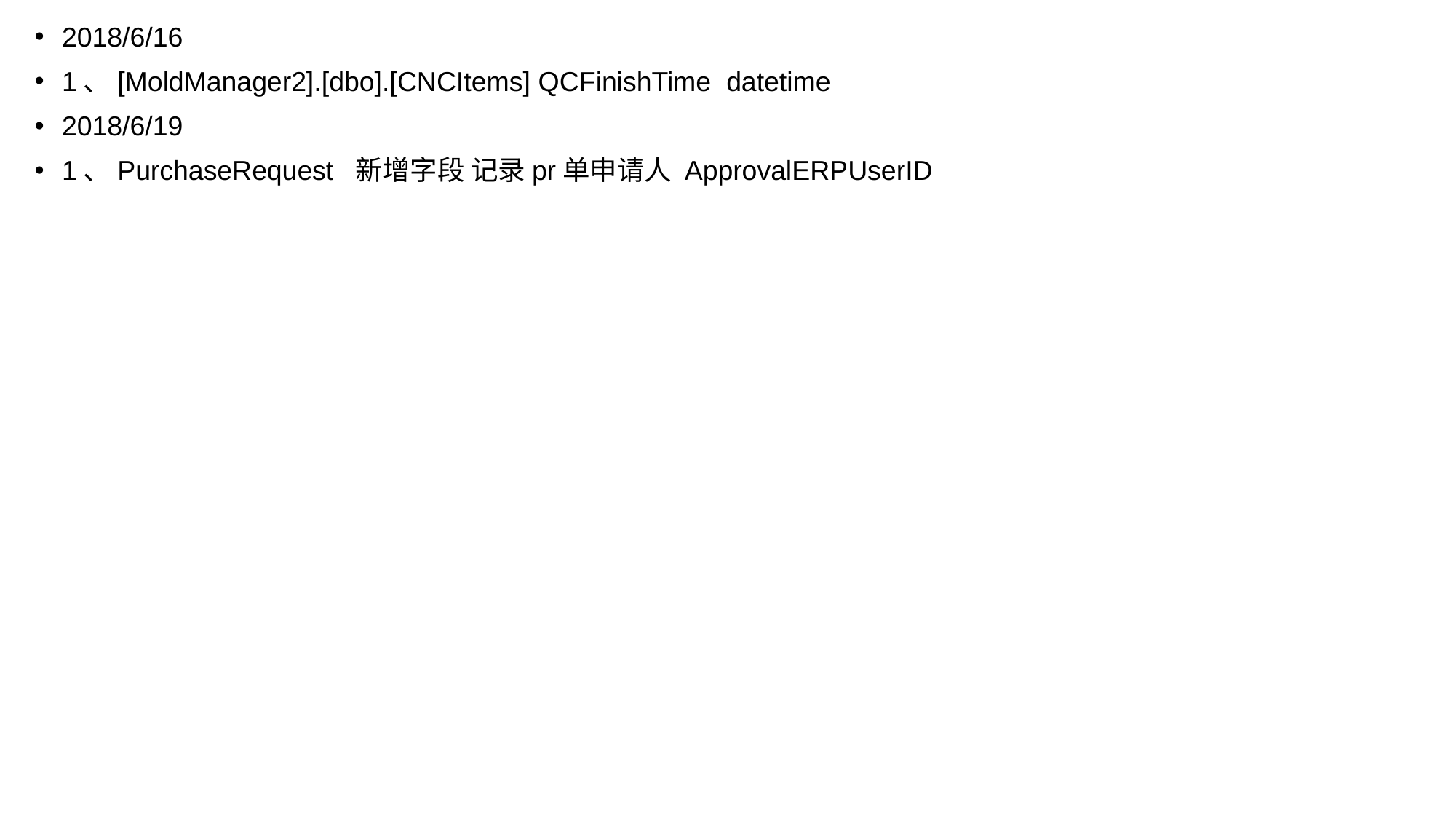

2018/6/16
1、[MoldManager2].[dbo].[CNCItems] QCFinishTime  datetime
2018/6/19
1、PurchaseRequest  新增字段 记录pr单申请人 ApprovalERPUserID